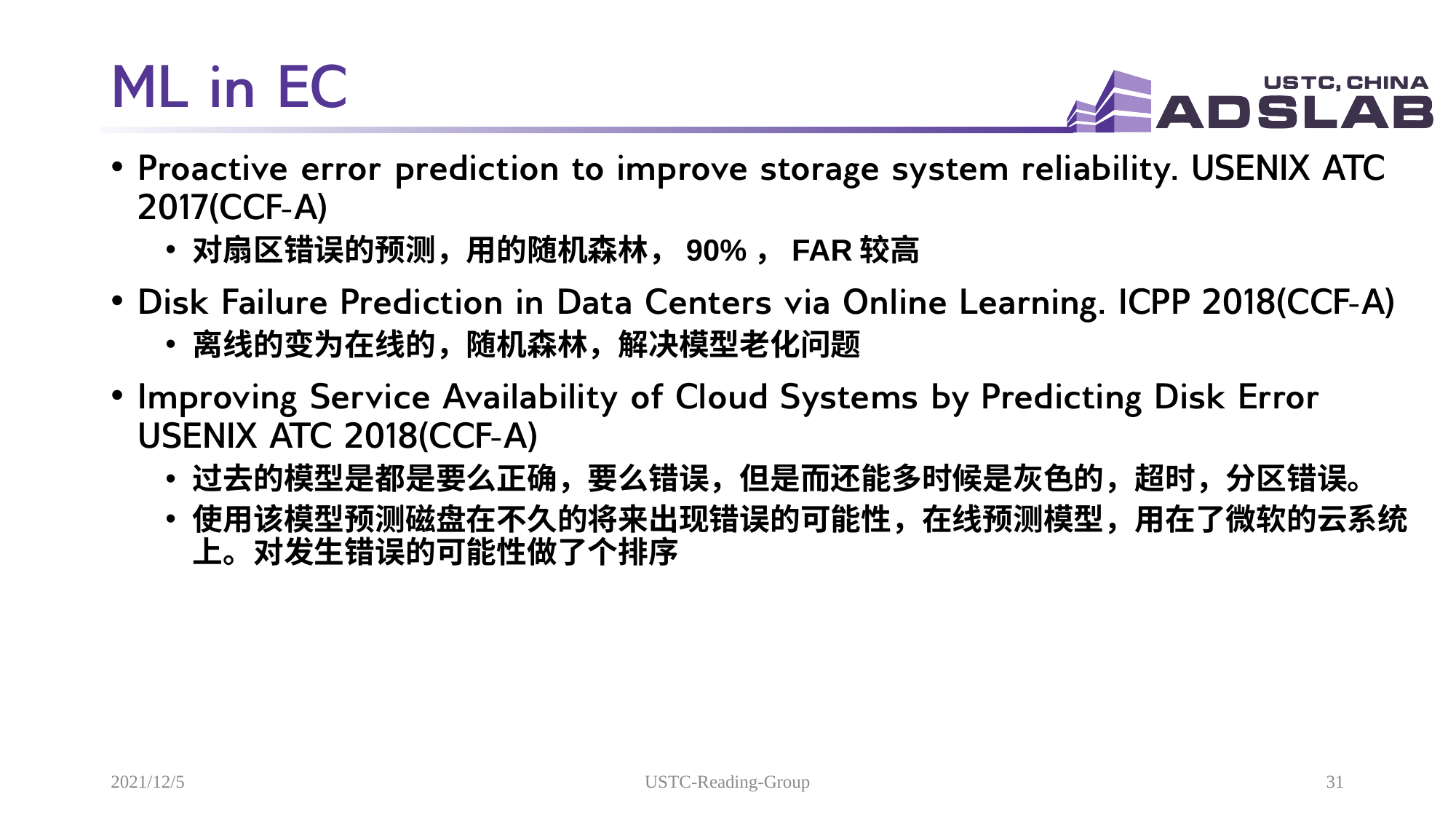

# ML in EC
Proactive error prediction to improve storage system reliability. USENIX ATC 2017(CCF-A)
对扇区错误的预测，用的随机森林，90%，FAR较高
Disk Failure Prediction in Data Centers via Online Learning. ICPP 2018(CCF-A)
离线的变为在线的，随机森林，解决模型老化问题
Improving Service Availability of Cloud Systems by Predicting Disk Error USENIX ATC 2018(CCF-A)
过去的模型是都是要么正确，要么错误，但是而还能多时候是灰色的，超时，分区错误。
使用该模型预测磁盘在不久的将来出现错误的可能性，在线预测模型，用在了微软的云系统上。对发生错误的可能性做了个排序

2021/12/5
USTC-Reading-Group
31